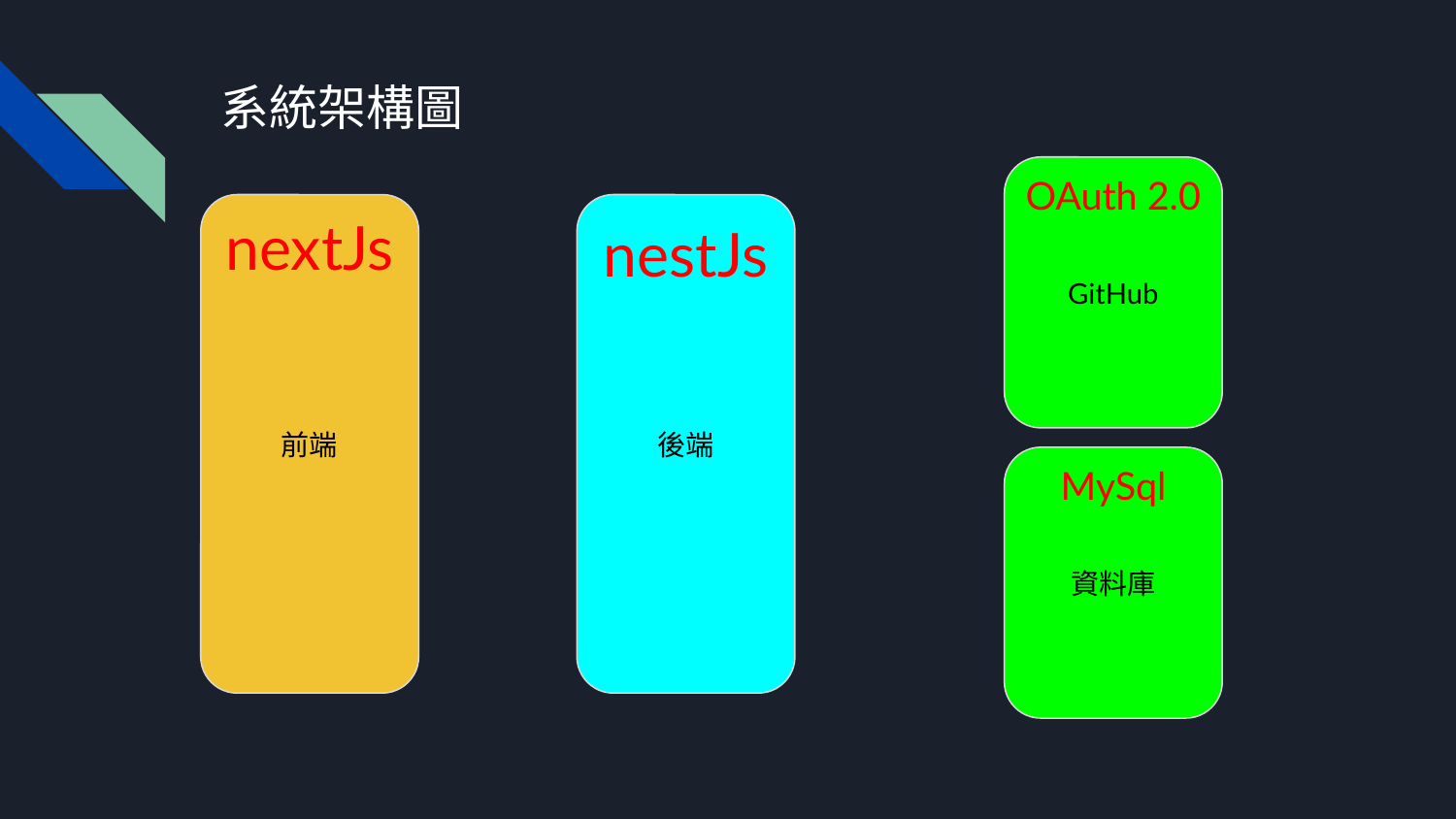

# 系統架構圖
GitHub
OAuth 2.0
前端
nextJs
後端
nestJs
資料庫
MySql